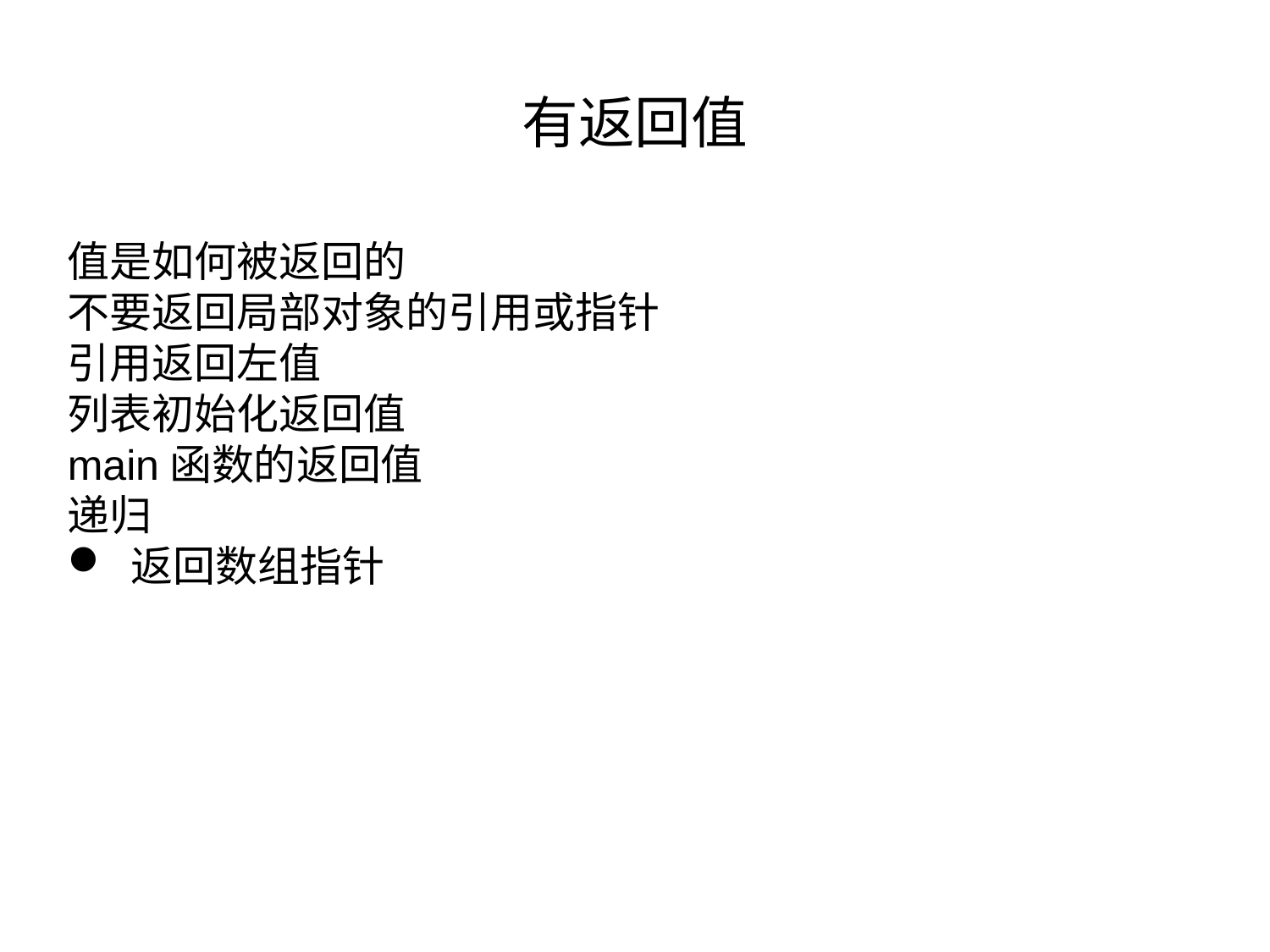

有返回值
值是如何被返回的
不要返回局部对象的引用或指针
引用返回左值
列表初始化返回值
main函数的返回值
递归
返回数组指针